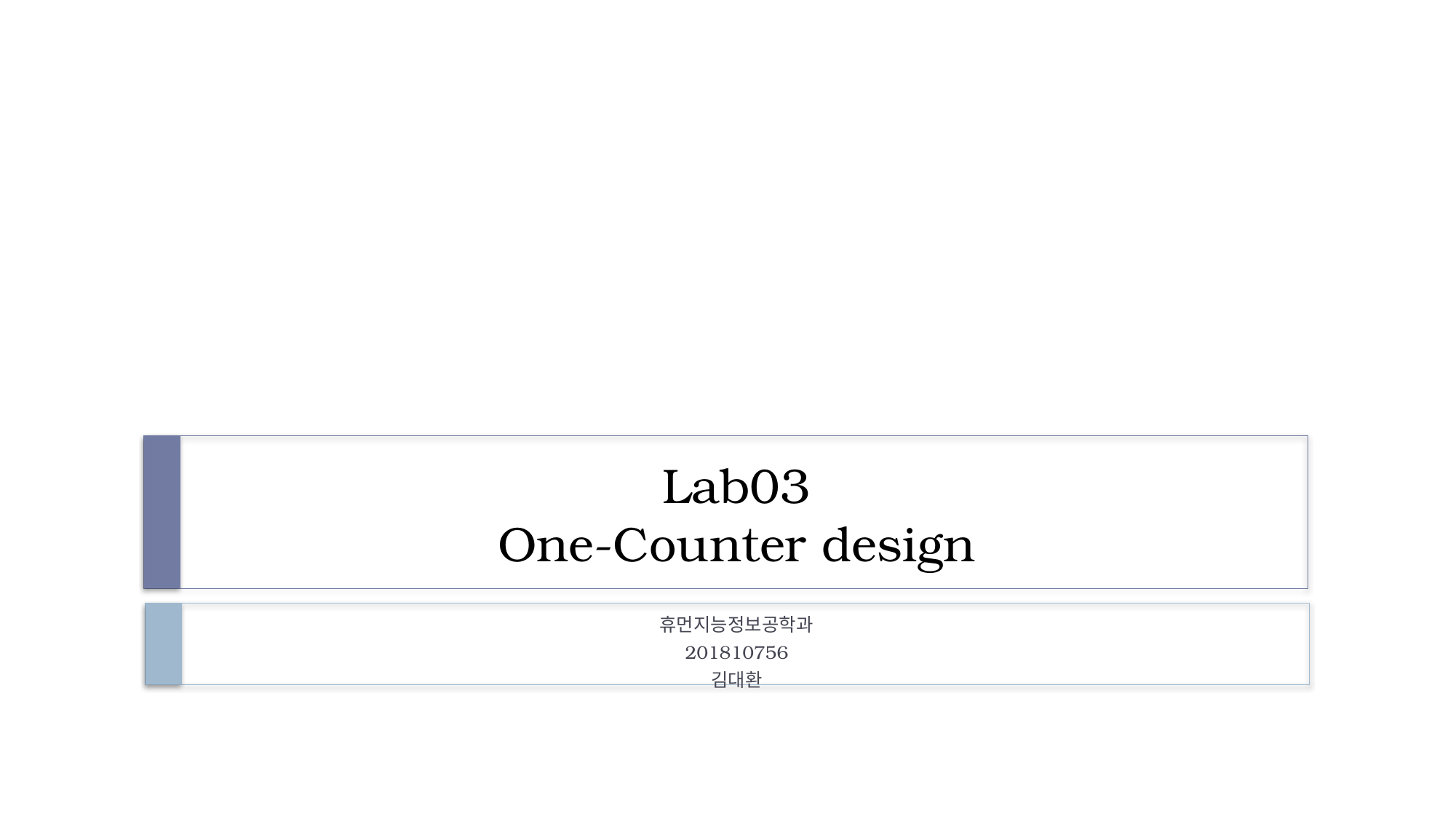

# Lab03 One-Counter design
휴먼지능정보공학과
201810756
김대환